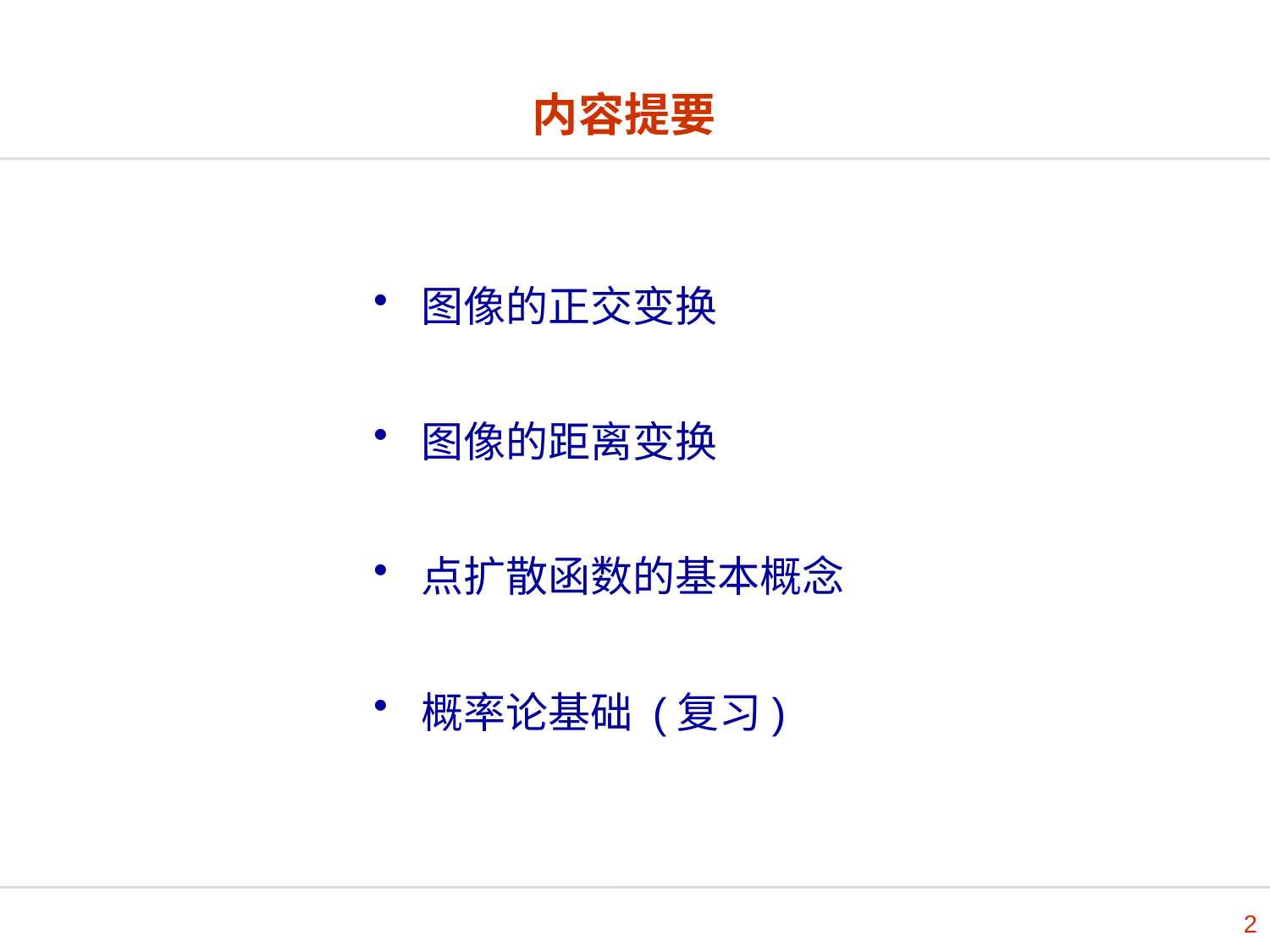

# 内容提要
图像的正交变换
图像的距离变换
点扩散函数的基本概念
概率论基础 (复习)

2